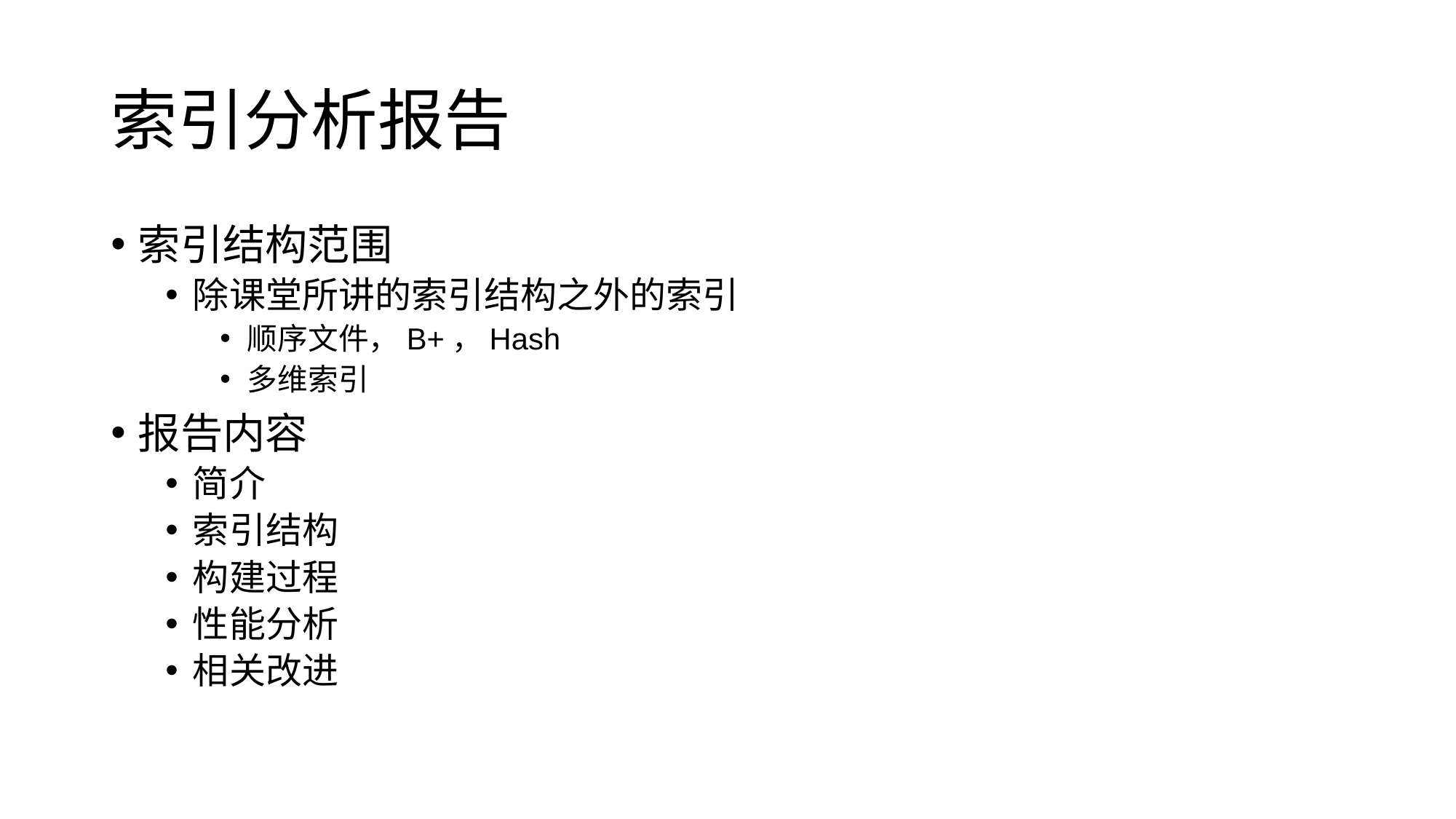

# 索引分析报告
索引结构范围
除课堂所讲的索引结构之外的索引
顺序文件，B+，Hash
多维索引
报告内容
简介
索引结构
构建过程
性能分析
相关改进